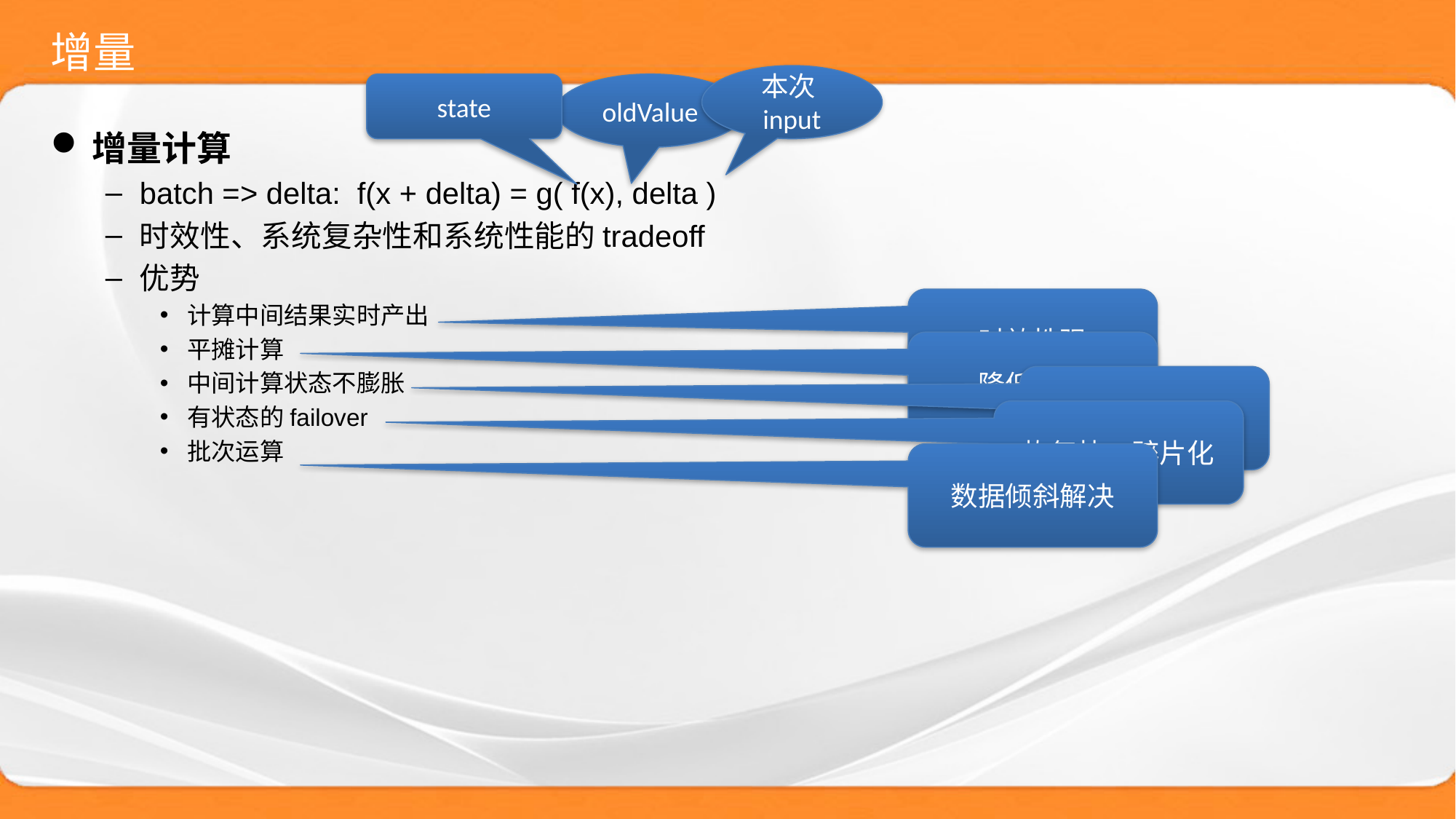

# 增量
本次input
state
oldValue
增量计算
batch => delta:  f(x + delta) = g( f(x), delta )
时效性、系统复杂性和系统性能的tradeoff
优势
计算中间结果实时产出
平摊计算
中间计算状态不膨胀
有状态的failover
批次运算

时效性强
降低成本
性能，吞吐
恢复快，碎片化
数据倾斜解决